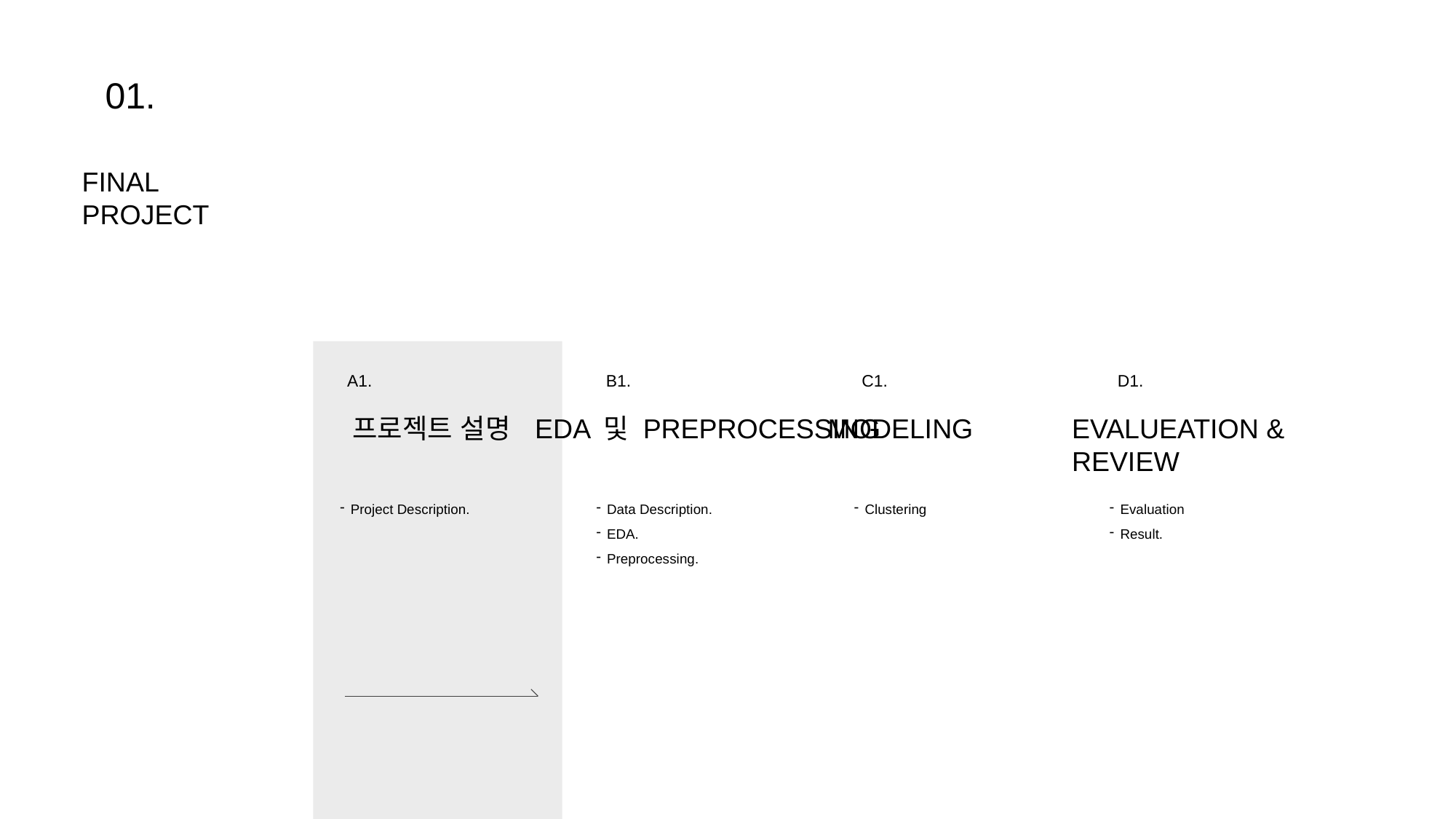

01.
FINAL
PROJECT

A1.
프로젝트 설명
Project Description.
B1.
EDA 및 PREPROCESSING
Data Description.
EDA.
Preprocessing.
C1.
MODELING
Clustering
D1.
EVALUEATION &
REVIEW
Evaluation
Result.